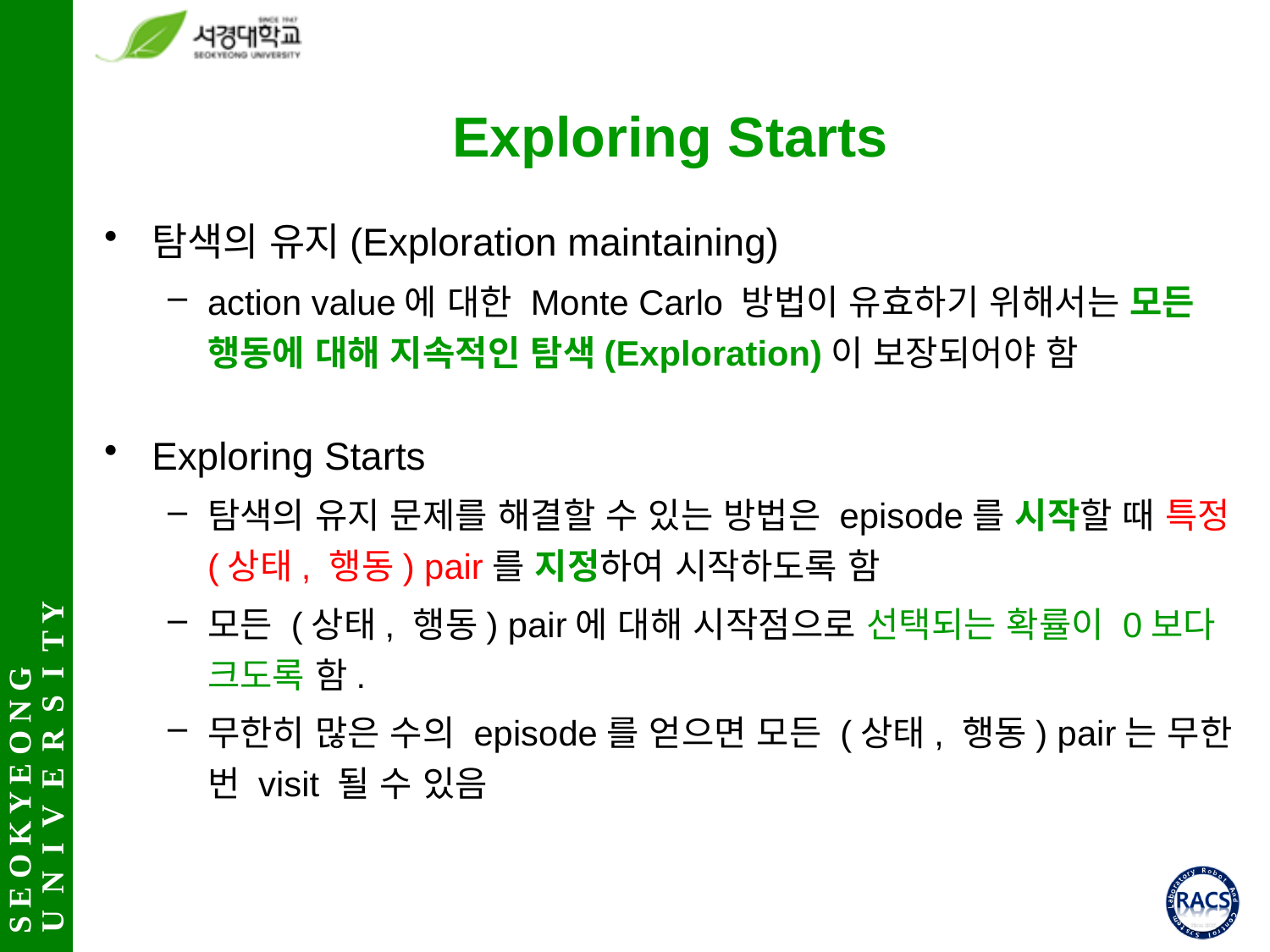

# Exploring Starts
탐색의 유지(Exploration maintaining)
action value에 대한 Monte Carlo 방법이 유효하기 위해서는 모든 행동에 대해 지속적인 탐색(Exploration)이 보장되어야 함

Exploring Starts
탐색의 유지 문제를 해결할 수 있는 방법은 episode를 시작할 때 특정 (상태, 행동) pair를 지정하여 시작하도록 함
모든 (상태, 행동) pair에 대해 시작점으로 선택되는 확률이 0보다 크도록 함.
무한히 많은 수의 episode를 얻으면 모든 (상태, 행동) pair는 무한 번 visit 될 수 있음